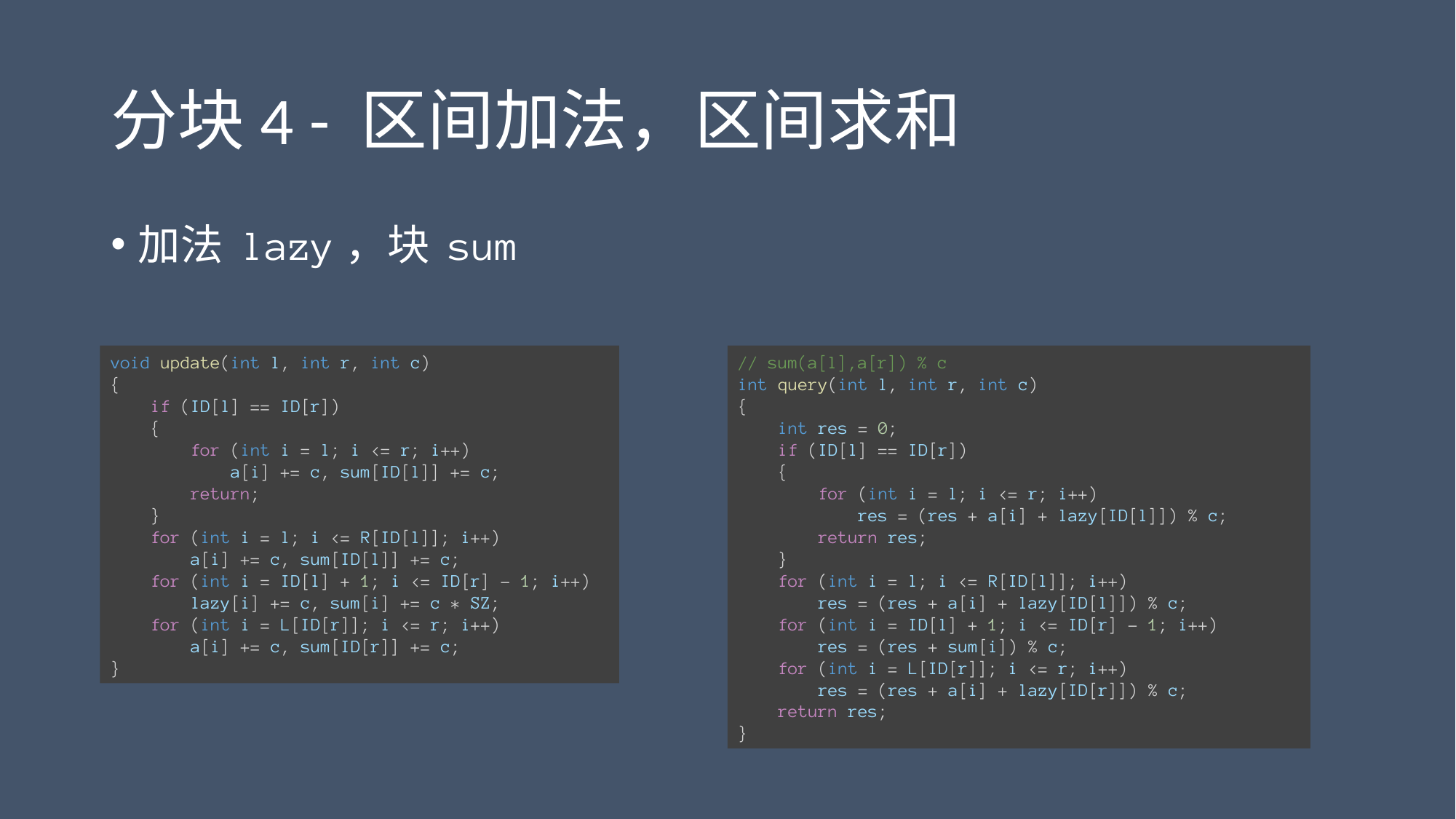

# 分块4 - 区间加法，区间求和
加法 lazy，块 sum
void update(int l, int r, int c)
{
    if (ID[l] == ID[r])
    {
        for (int i = l; i <= r; i++)
            a[i] += c, sum[ID[l]] += c;
        return;
    }
    for (int i = l; i <= R[ID[l]]; i++)
        a[i] += c, sum[ID[l]] += c;
    for (int i = ID[l] + 1; i <= ID[r] - 1; i++)
        lazy[i] += c, sum[i] += c * SZ;
    for (int i = L[ID[r]]; i <= r; i++)
        a[i] += c, sum[ID[r]] += c;
}
// sum(a[l],a[r]) % c
int query(int l, int r, int c)
{
    int res = 0;
    if (ID[l] == ID[r])
    {
        for (int i = l; i <= r; i++)
            res = (res + a[i] + lazy[ID[l]]) % c;
        return res;
    }
    for (int i = l; i <= R[ID[l]]; i++)
        res = (res + a[i] + lazy[ID[l]]) % c;
    for (int i = ID[l] + 1; i <= ID[r] - 1; i++)
        res = (res + sum[i]) % c;
    for (int i = L[ID[r]]; i <= r; i++)
        res = (res + a[i] + lazy[ID[r]]) % c;
    return res;
}